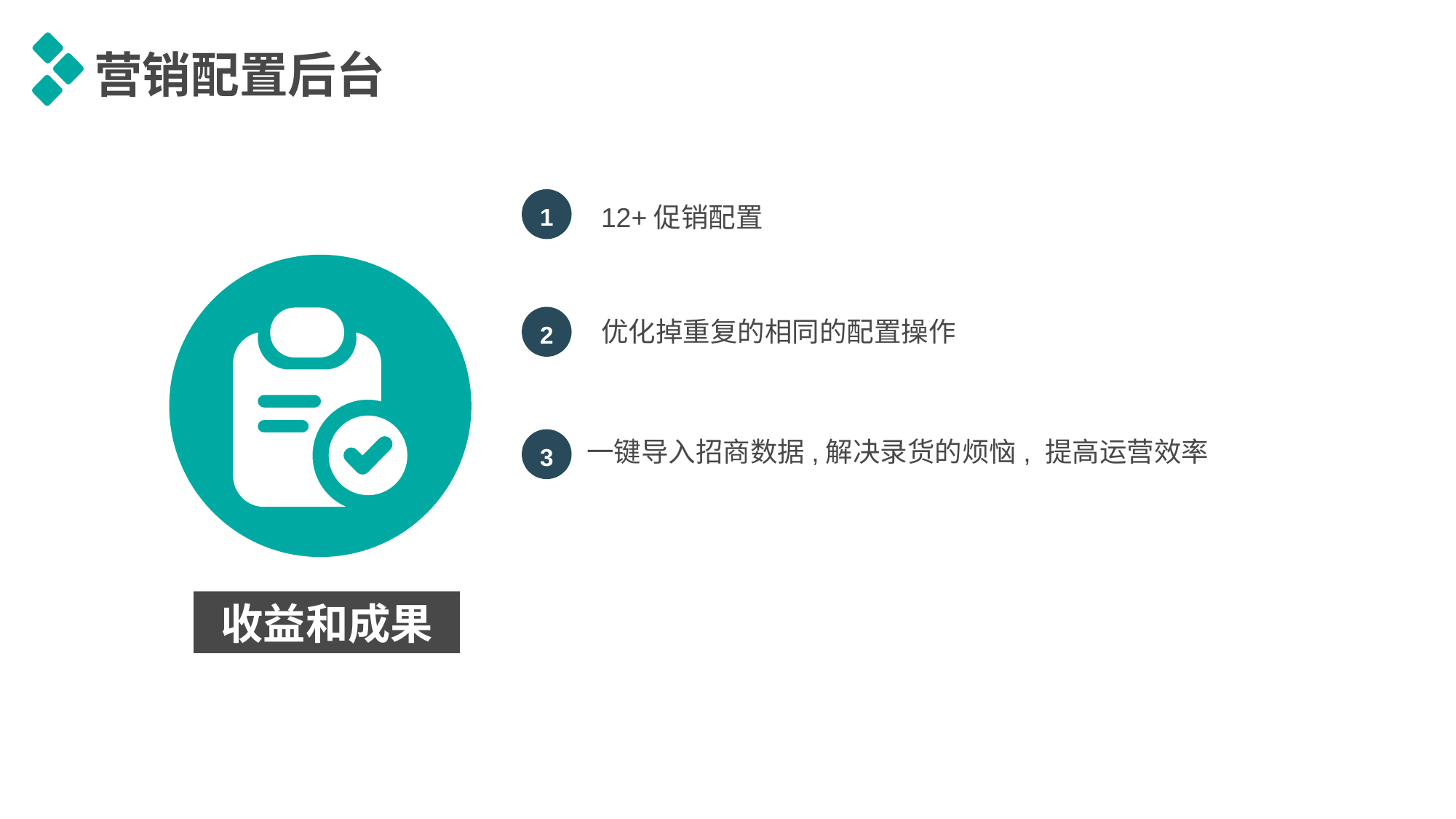

营销配置后台

1
12+促销配置

2

优化掉重复的相同的配置操作

一键导入招商数据,解决录货的烦恼, 提高运营效率
3
收益和成果